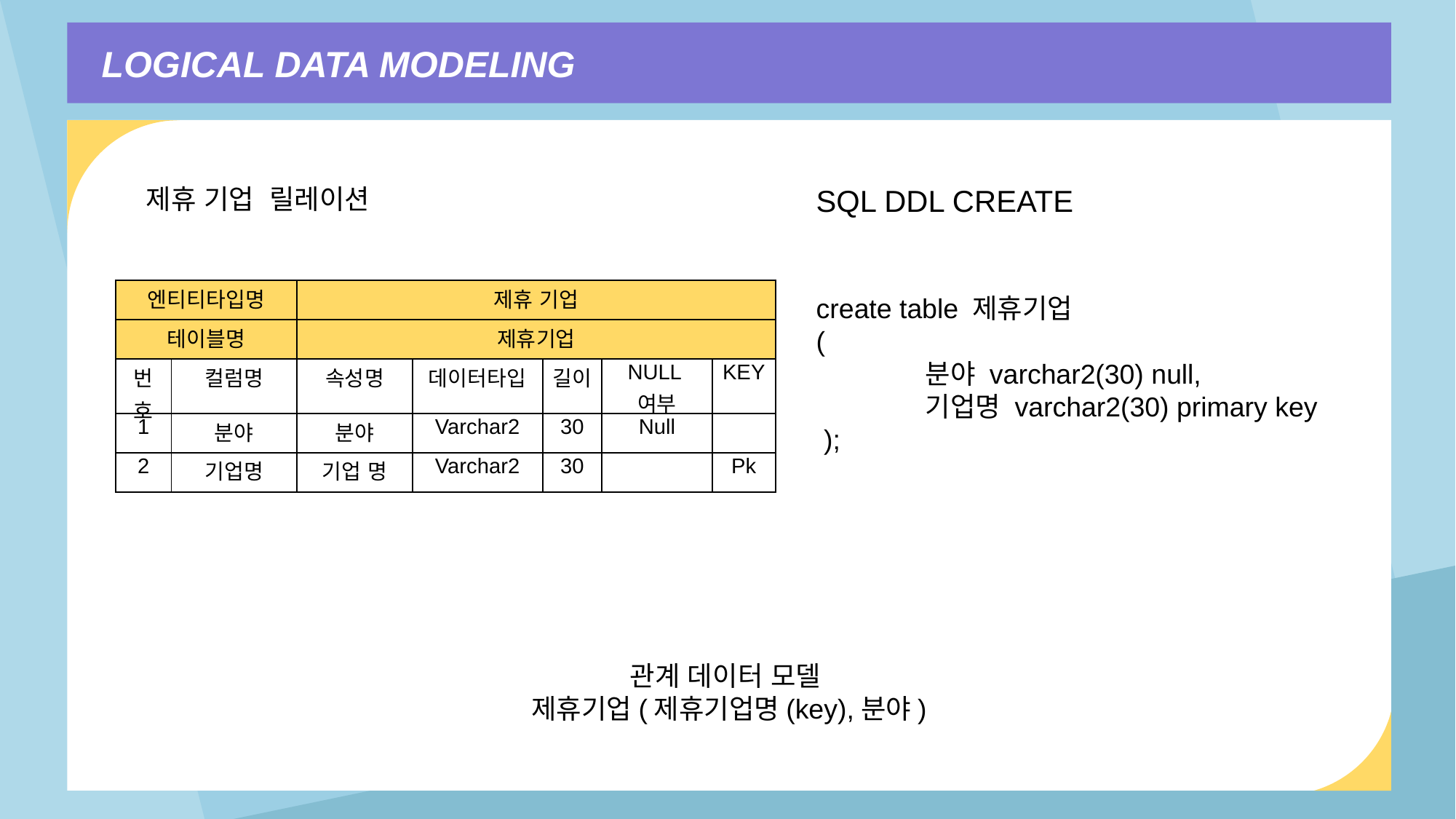

LOGICAL DATA MODELING

제휴 기업  릴레이션
SQL DDL CREATE

create table 제휴기업
(
	분야 varchar2(30) null,
	기업명 varchar2(30) primary key
 );
| 엔티티타입명 |  | 제휴 기업 |  |  |  |  |
| --- | --- | --- | --- | --- | --- | --- |
| 테이블명 |  | 제휴기업 |  |  |  |  |
| 번호 | 컬럼명 | 속성명 | 데이터타입 | 길이 | NULL여부 | KEY |
| 1 | 분야 | 분야 | Varchar2 | 30 | Null |  |
| 2 | 기업명 | 기업 명 | Varchar2 | 30 |  | Pk |

관계 데이터 모델
제휴기업(제휴기업명(key),분야)